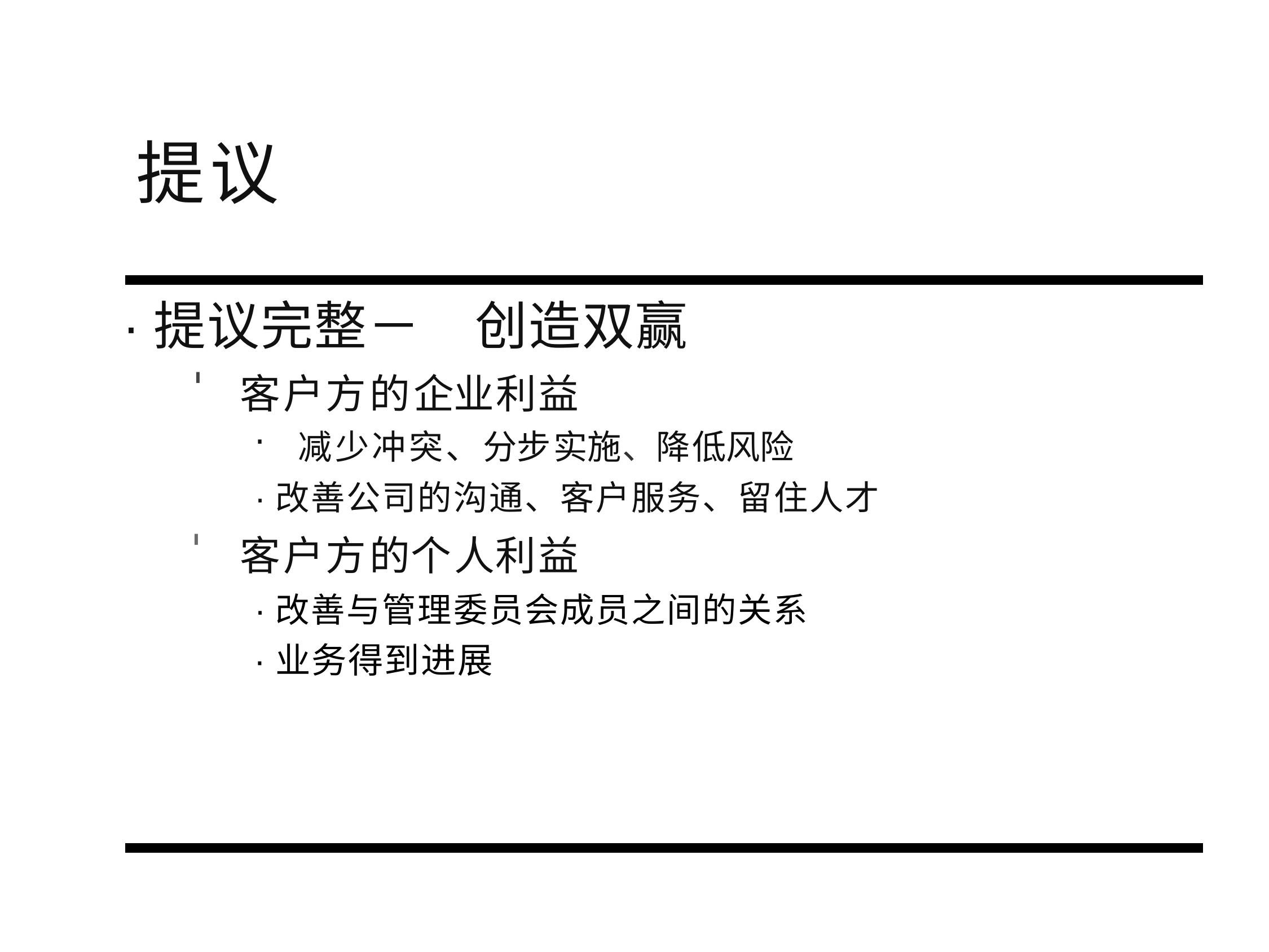

# 提议
·提议完整－创造双赢
客户方的企业利益
减少冲突、分步实施、降低风险
·改善公司的沟通、客户服务、留住人才
客户方的个人利益
·改善与管理委员会成员之间的关系
·业务得到进展